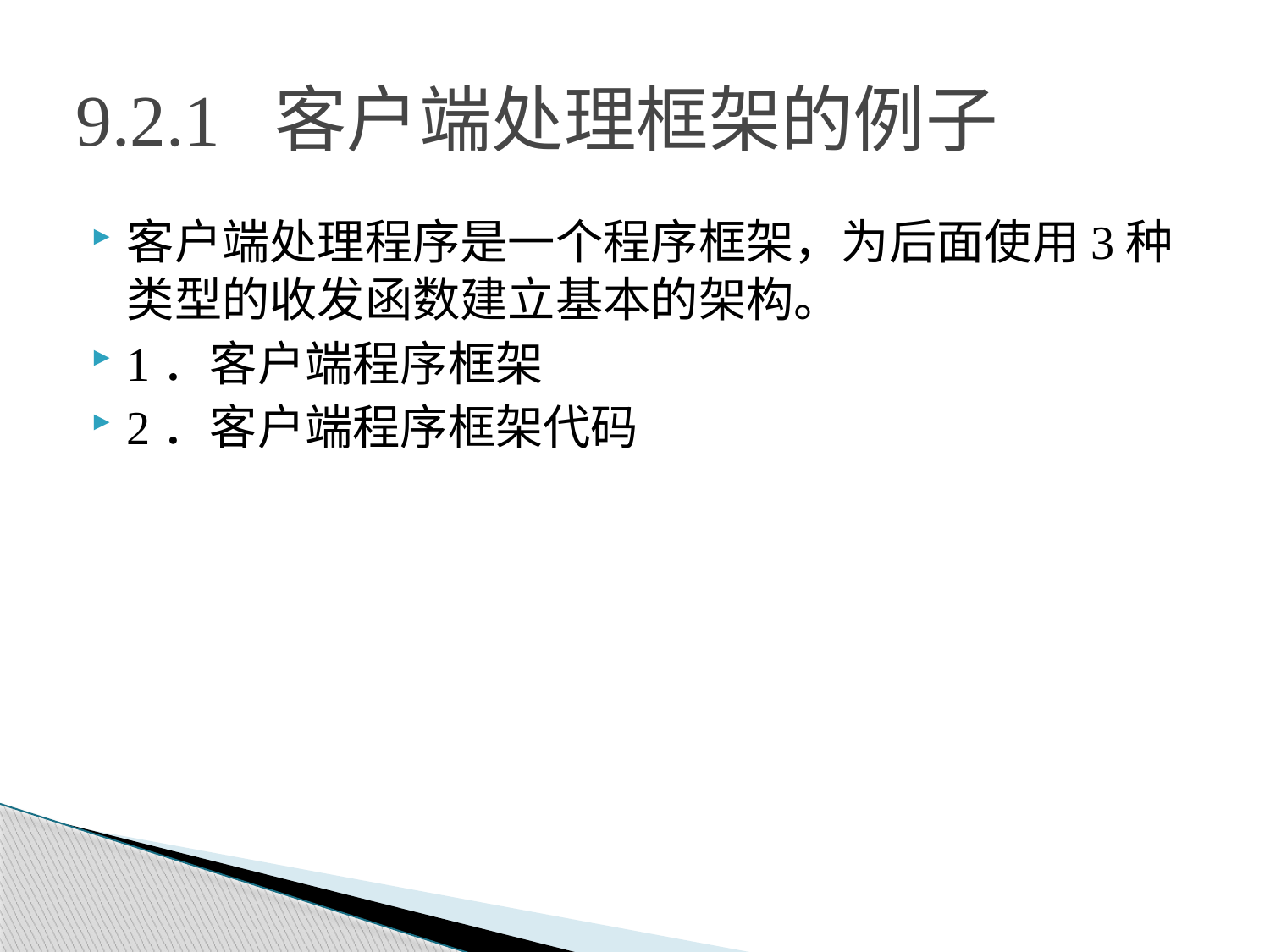

# 9.2.1  客户端处理框架的例子
客户端处理程序是一个程序框架，为后面使用3种类型的收发函数建立基本的架构。
1．客户端程序框架
2．客户端程序框架代码